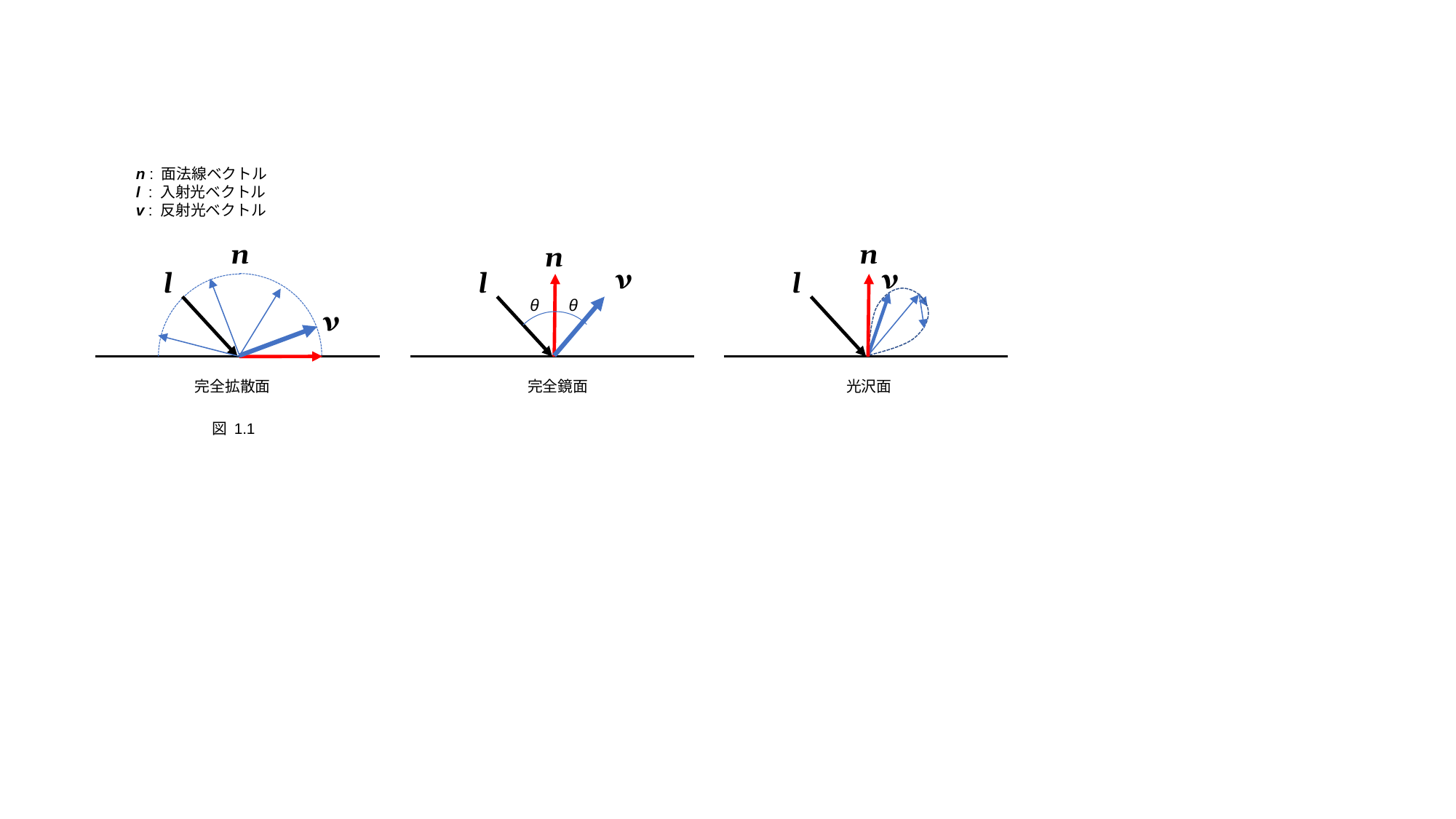

n : 面法線ベクトル
l  : 入射光ベクトル
v : 反射光ベクトル
n
n
n
v
v
l
l
l

θ
θ
v

完全拡散面
完全鏡面
光沢面
図 1.1